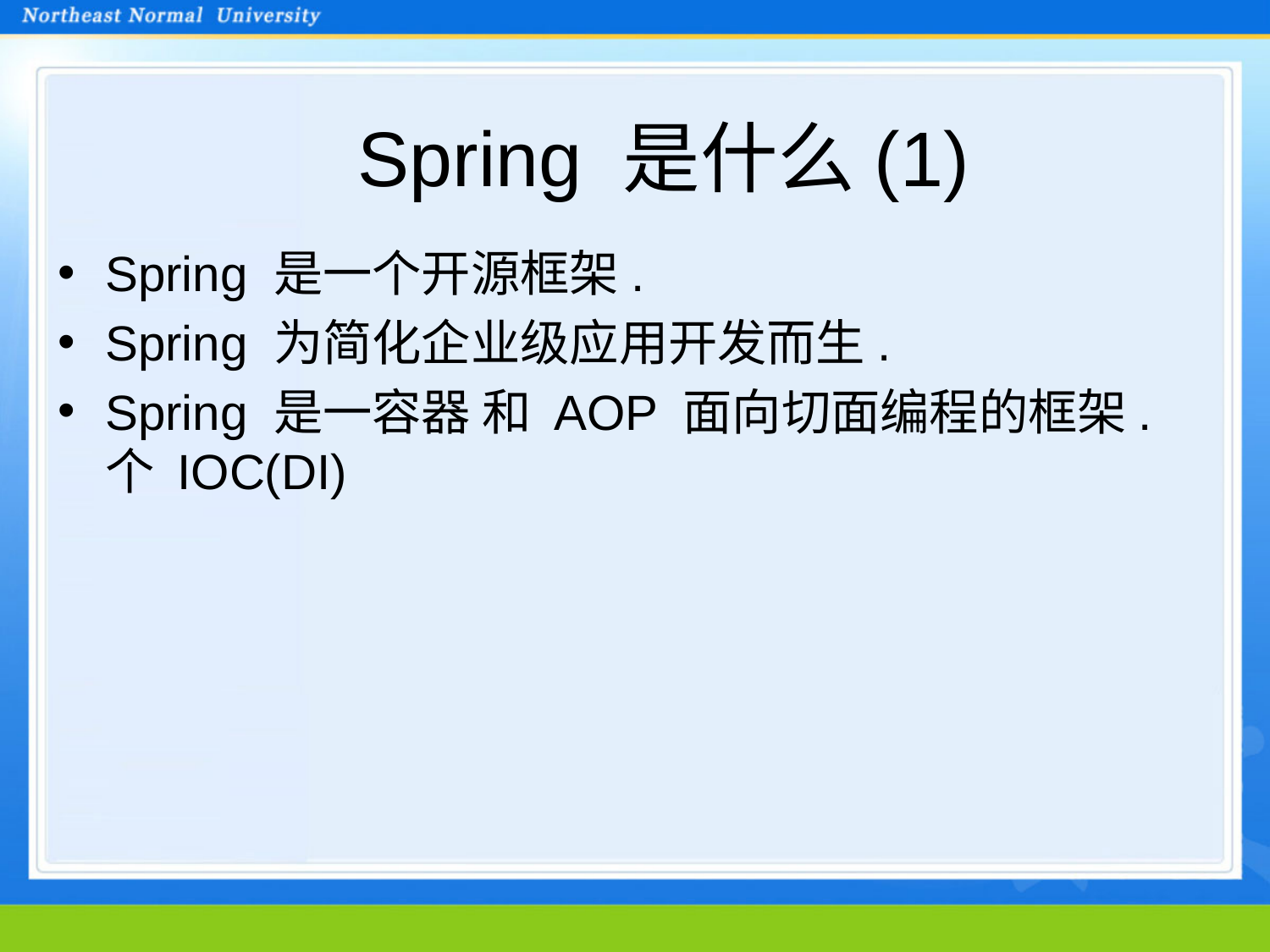

# Spring 是什么(1)
Spring 是一个开源框架.
Spring 为简化企业级应用开发而生.
Spring 是一容器 和 AOP 面向切面编程的框架.个 IOC(DI)